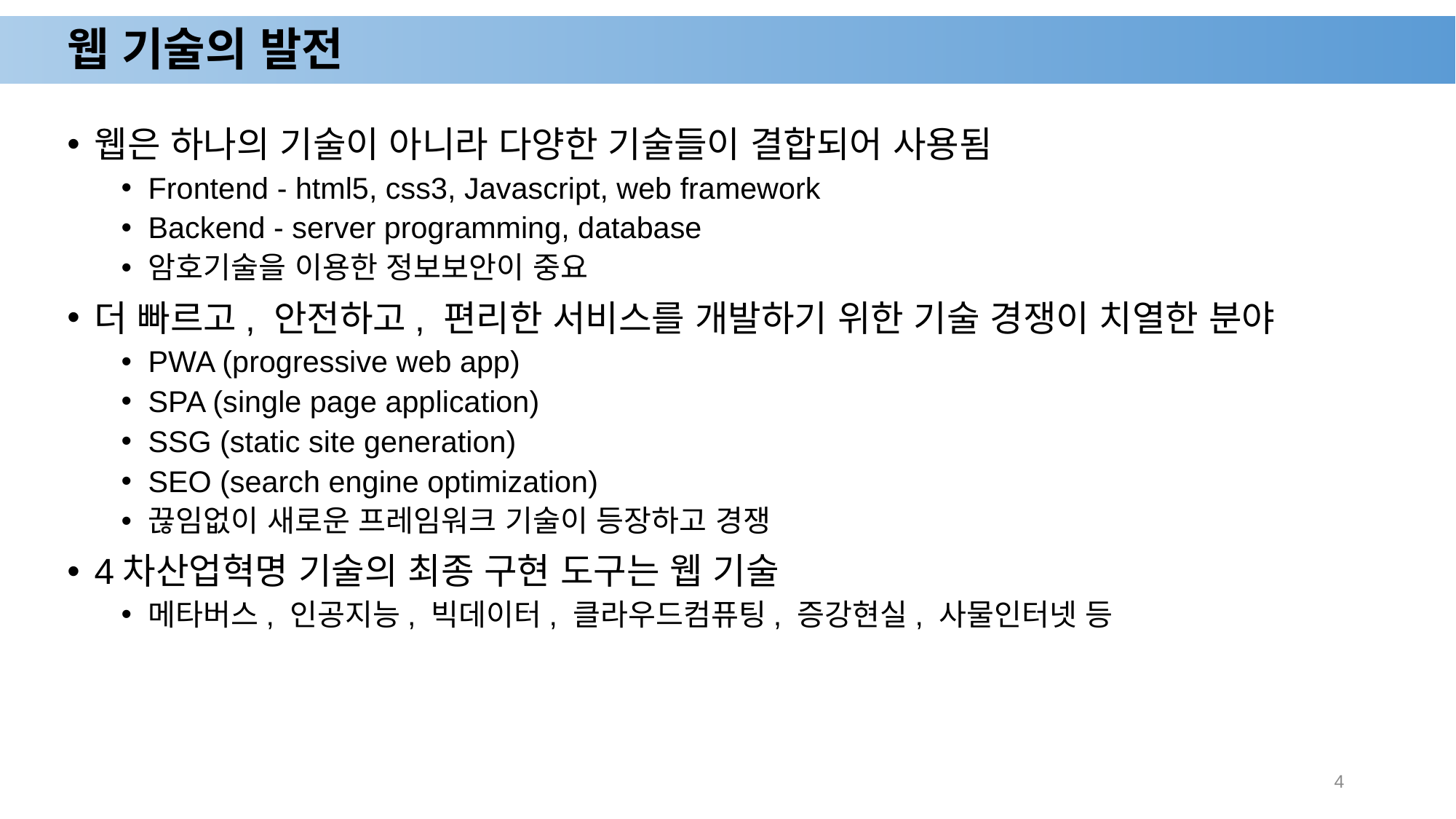

# 웹 기술의 발전
웹은 하나의 기술이 아니라 다양한 기술들이 결합되어 사용됨
Frontend - html5, css3, Javascript, web framework
Backend - server programming, database
암호기술을 이용한 정보보안이 중요
더 빠르고, 안전하고, 편리한 서비스를 개발하기 위한 기술 경쟁이 치열한 분야
PWA (progressive web app)
SPA (single page application)
SSG (static site generation)
SEO (search engine optimization)
끊임없이 새로운 프레임워크 기술이 등장하고 경쟁
4차산업혁명 기술의 최종 구현 도구는 웹 기술
메타버스, 인공지능, 빅데이터, 클라우드컴퓨팅, 증강현실, 사물인터넷 등

4